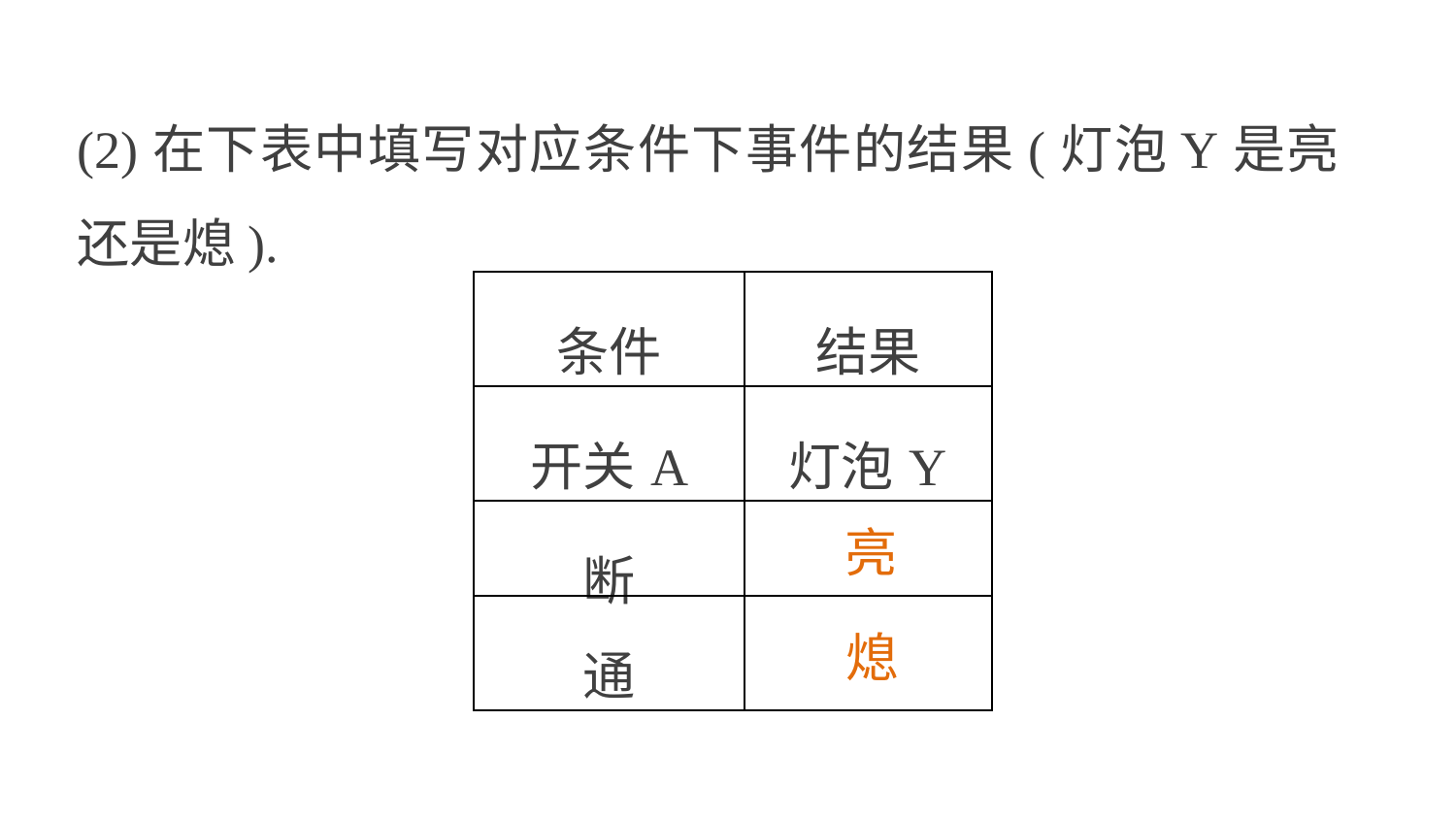

(2)在下表中填写对应条件下事件的结果(灯泡Y是亮还是熄).
| 条件 | 结果 |
| --- | --- |
| 开关A | 灯泡Y |
| 断 |  |
| 通 |  |
亮
熄